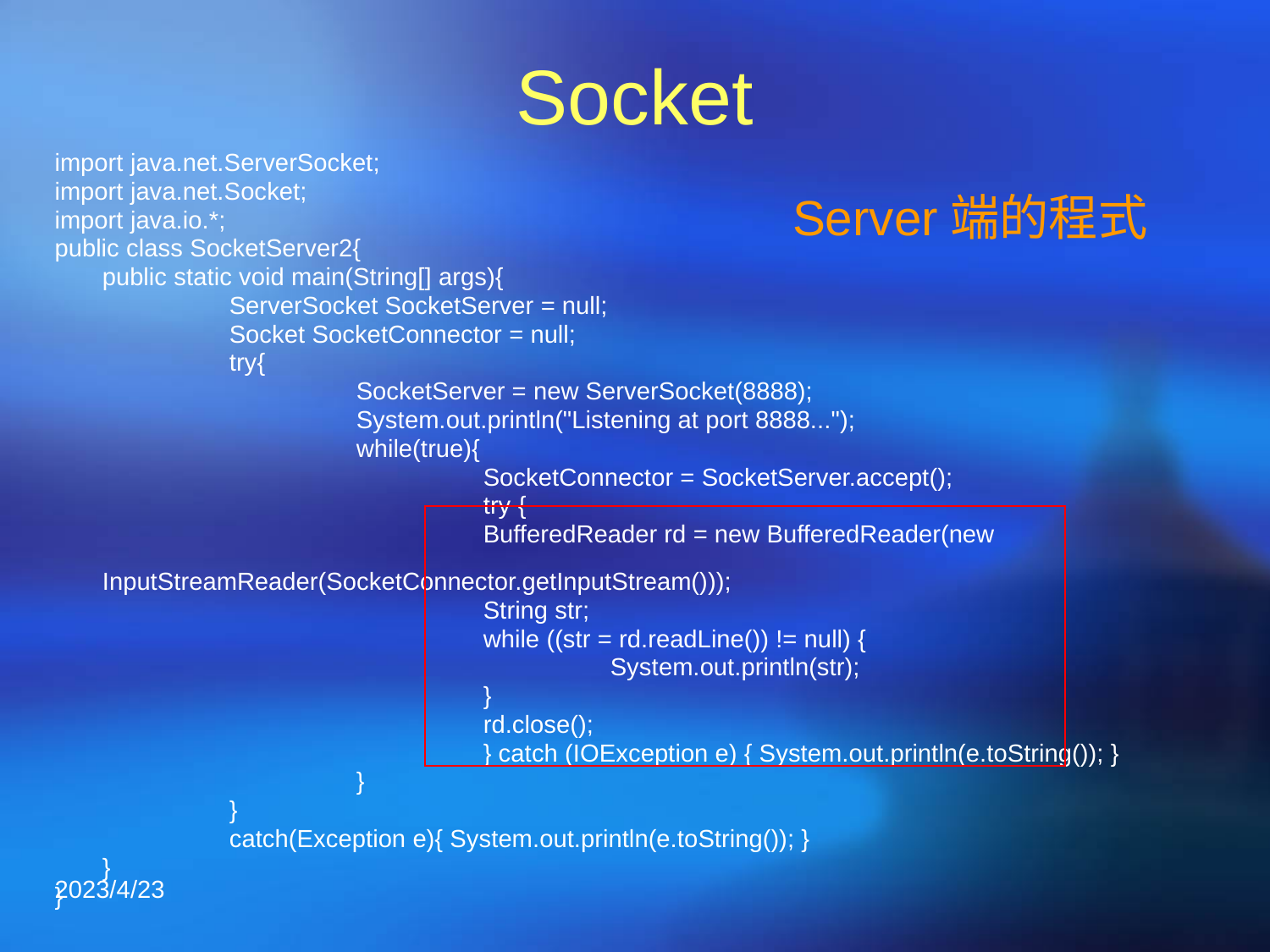

# Socket
import java.net.ServerSocket;
import java.net.Socket;
import java.io.*;
public class SocketServer2{
	public static void main(String[] args){
		ServerSocket SocketServer = null;
		Socket SocketConnector = null;
		try{
			SocketServer = new ServerSocket(8888);
			System.out.println("Listening at port 8888...");
			while(true){
				SocketConnector = SocketServer.accept();
				try {
			        	BufferedReader rd = new BufferedReader(new 							InputStreamReader(SocketConnector.getInputStream()));
			        	String str;
			        	while ((str = rd.readLine()) != null) {
			        		System.out.println(str);
			        	}
			        	rd.close();
				} catch (IOException e) { System.out.println(e.toString()); }
			}
		}
		catch(Exception e){ System.out.println(e.toString()); }
	}
}
Server端的程式

2023/4/23